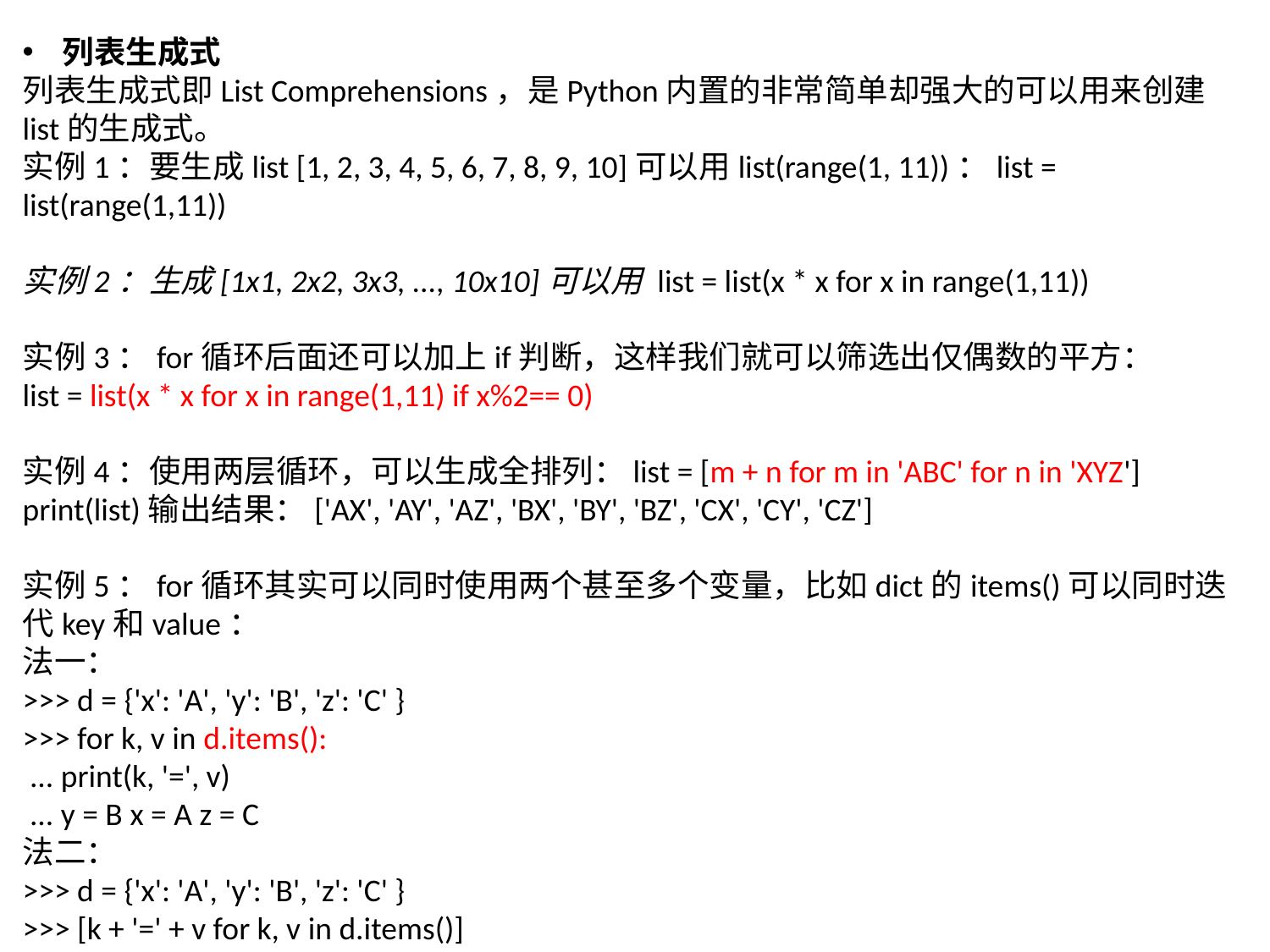

列表生成式
列表生成式即List Comprehensions，是Python内置的非常简单却强大的可以用来创建list的生成式。
实例1：要生成list [1, 2, 3, 4, 5, 6, 7, 8, 9, 10]可以用list(range(1, 11))：list = list(range(1,11))

实例2：生成[1x1, 2x2, 3x3, ..., 10x10]可以用 list = list(x * x for x in range(1,11))
实例3：for循环后面还可以加上if判断，这样我们就可以筛选出仅偶数的平方：
list = list(x * x for x in range(1,11) if x%2== 0)

实例4：使用两层循环，可以生成全排列：list = [m + n for m in 'ABC' for n in 'XYZ']
print(list)输出结果：['AX', 'AY', 'AZ', 'BX', 'BY', 'BZ', 'CX', 'CY', 'CZ']
实例5：for循环其实可以同时使用两个甚至多个变量，比如dict的items()可以同时迭代key和value：
法一：
>>> d = {'x': 'A', 'y': 'B', 'z': 'C' }
>>> for k, v in d.items():
 ... print(k, '=', v)
 ... y = B x = A z = C
法二：
>>> d = {'x': 'A', 'y': 'B', 'z': 'C' }
>>> [k + '=' + v for k, v in d.items()]
        ['y=B', 'x=A', 'z=C']